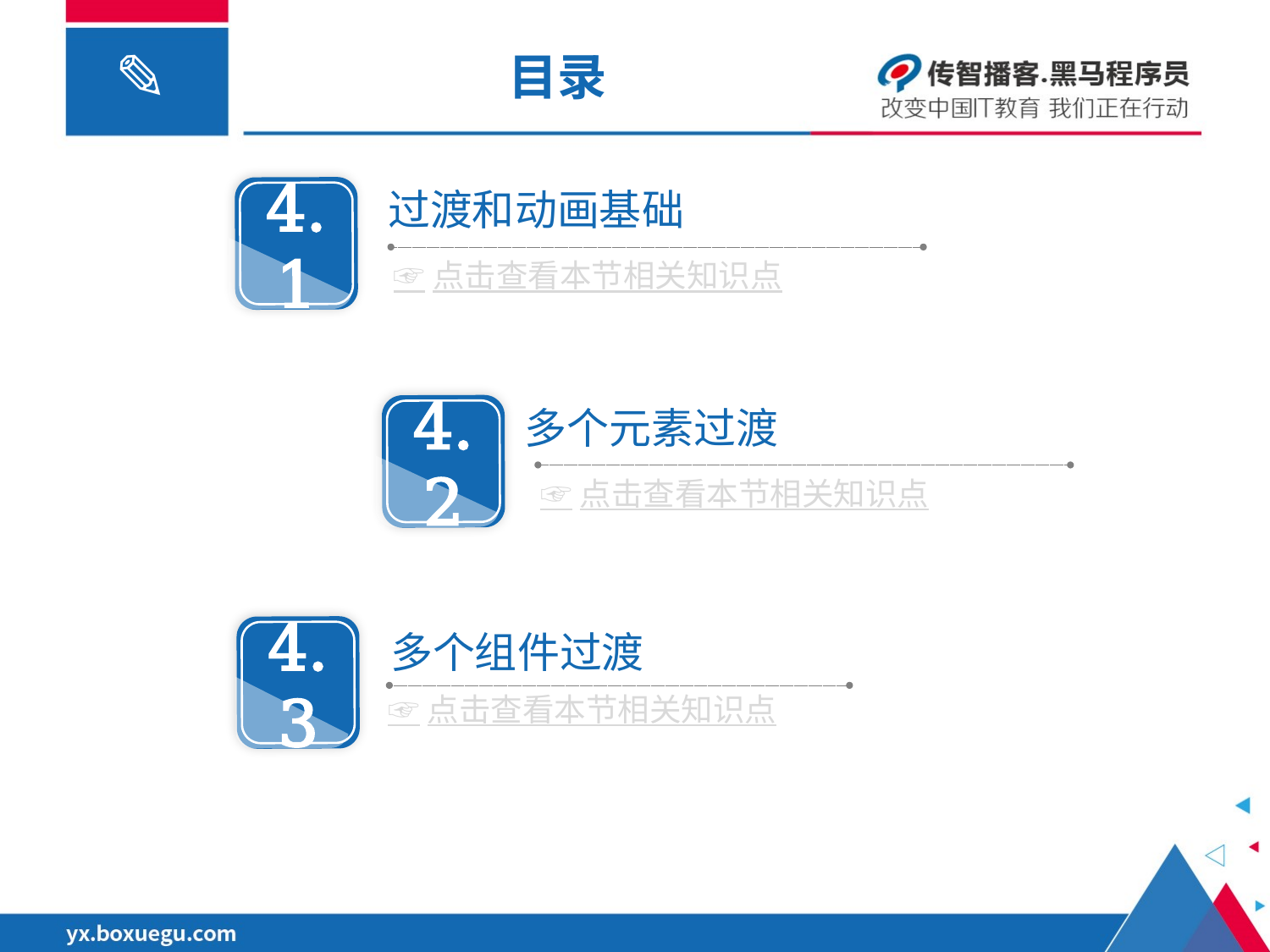

# 目录
4.1

过渡和动画基础
☞点击查看本节相关知识点
4.2

多个元素过渡
☞点击查看本节相关知识点
4.3

多个组件过渡
☞点击查看本节相关知识点